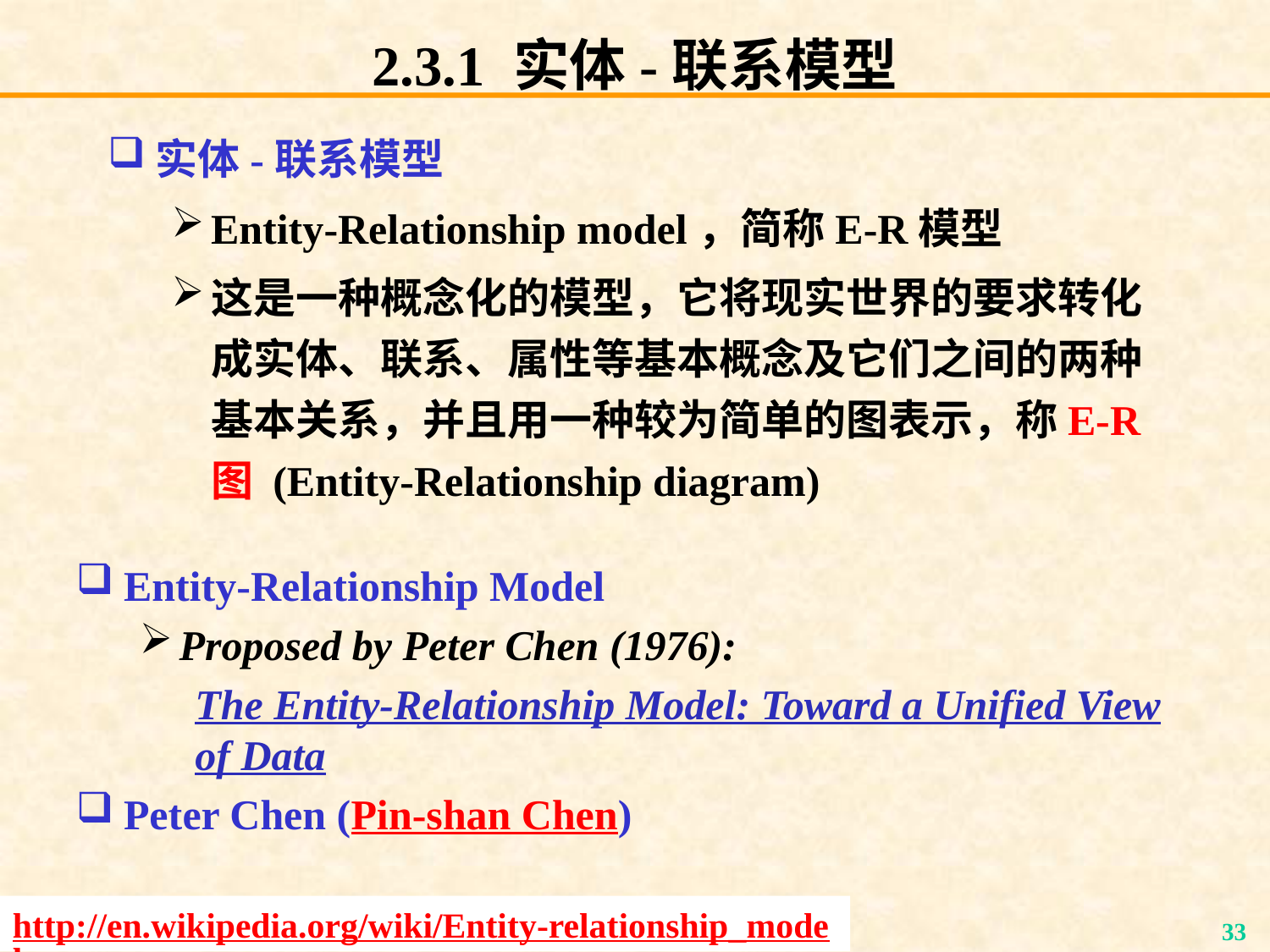

# 2.3.1 实体-联系模型
实体-联系模型
Entity-Relationship model，简称E-R模型
这是一种概念化的模型，它将现实世界的要求转化成实体、联系、属性等基本概念及它们之间的两种基本关系，并且用一种较为简单的图表示，称E-R图 (Entity-Relationship diagram)
Entity-Relationship Model
Proposed by Peter Chen (1976):
The Entity-Relationship Model: Toward a Unified View of Data
Peter Chen (Pin-shan Chen)
http://en.wikipedia.org/wiki/Entity-relationship_model
33
2007年度-教育部-IBM精品课程—版权所有(C)-南京大学计算机科学与技术系